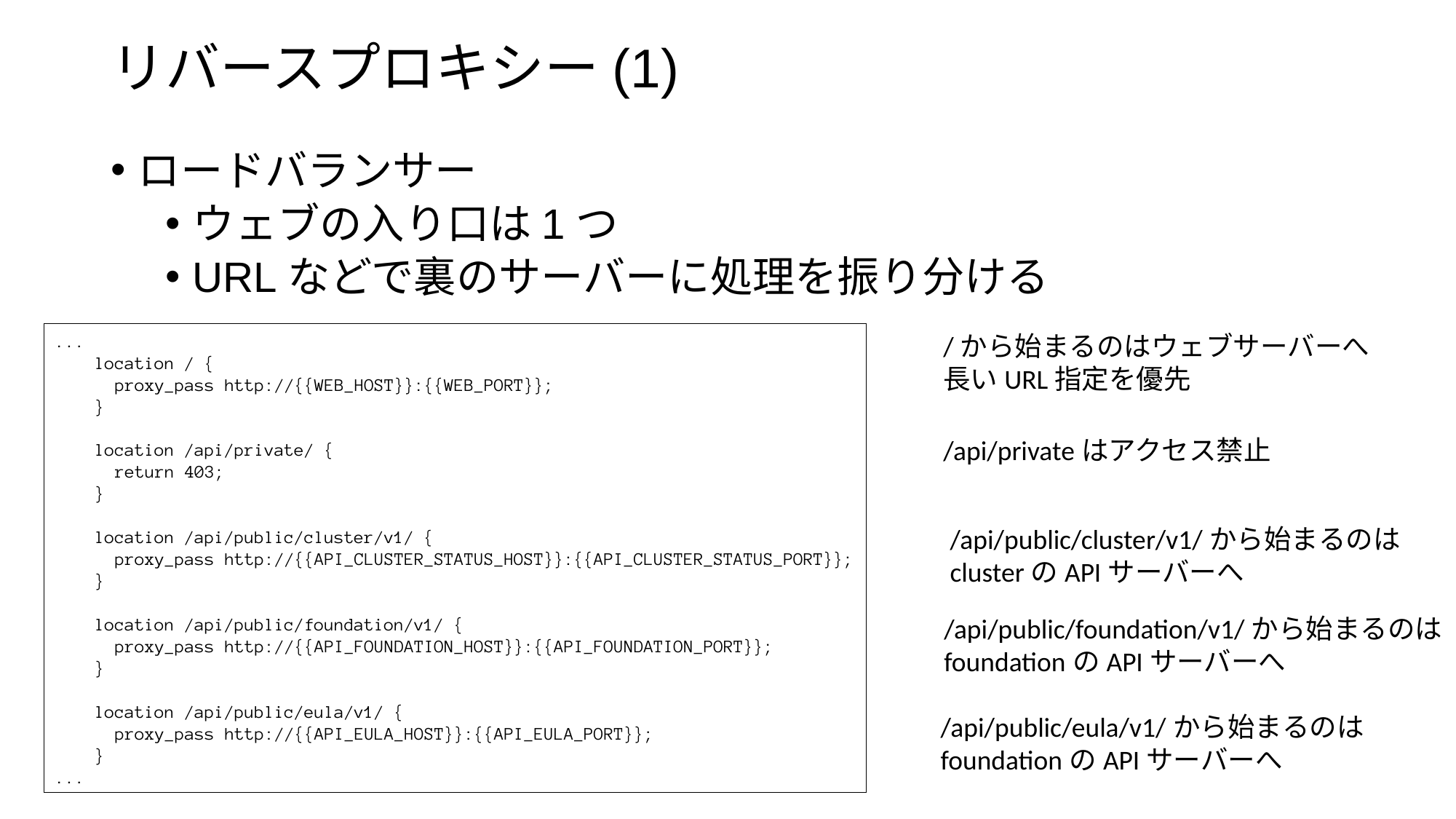

# リバースプロキシー(1)
ロードバランサー
ウェブの入り口は1つ
URLなどで裏のサーバーに処理を振り分ける
...
    location / {
      proxy_pass http://{{WEB_HOST}}:{{WEB_PORT}};
    }

    location /api/private/ {
      return 403;
    }

    location /api/public/cluster/v1/ {
      proxy_pass http://{{API_CLUSTER_STATUS_HOST}}:{{API_CLUSTER_STATUS_PORT}};
    }

    location /api/public/foundation/v1/ {
      proxy_pass http://{{API_FOUNDATION_HOST}}:{{API_FOUNDATION_PORT}};
    }

    location /api/public/eula/v1/ {
      proxy_pass http://{{API_EULA_HOST}}:{{API_EULA_PORT}};
    }
...
/から始まるのはウェブサーバーへ
長いURL指定を優先
/api/privateはアクセス禁止
/api/public/cluster/v1/から始まるのは
clusterのAPIサーバーへ
/api/public/foundation/v1/から始まるのは
foundationのAPIサーバーへ
/api/public/eula/v1/から始まるのは
foundationのAPIサーバーへ